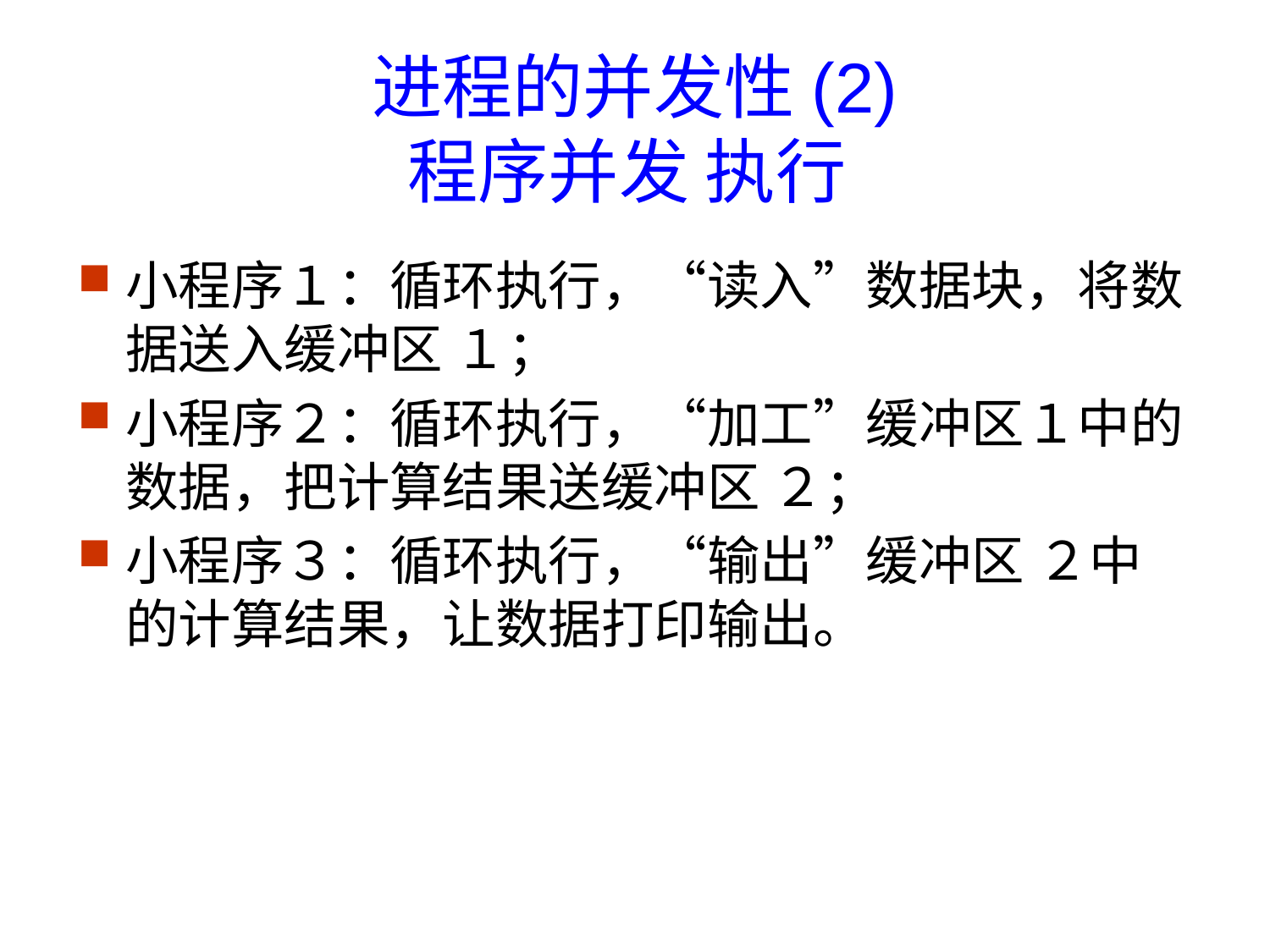

进程的并发性(2)
程序并发 执行
小程序１：循环执行，“读入”数据块，将数据送入缓冲区 １；
小程序２：循环执行，“加工”缓冲区１中的数据，把计算结果送缓冲区 ２；
小程序３：循环执行，“输出”缓冲区 ２中的计算结果，让数据打印输出。